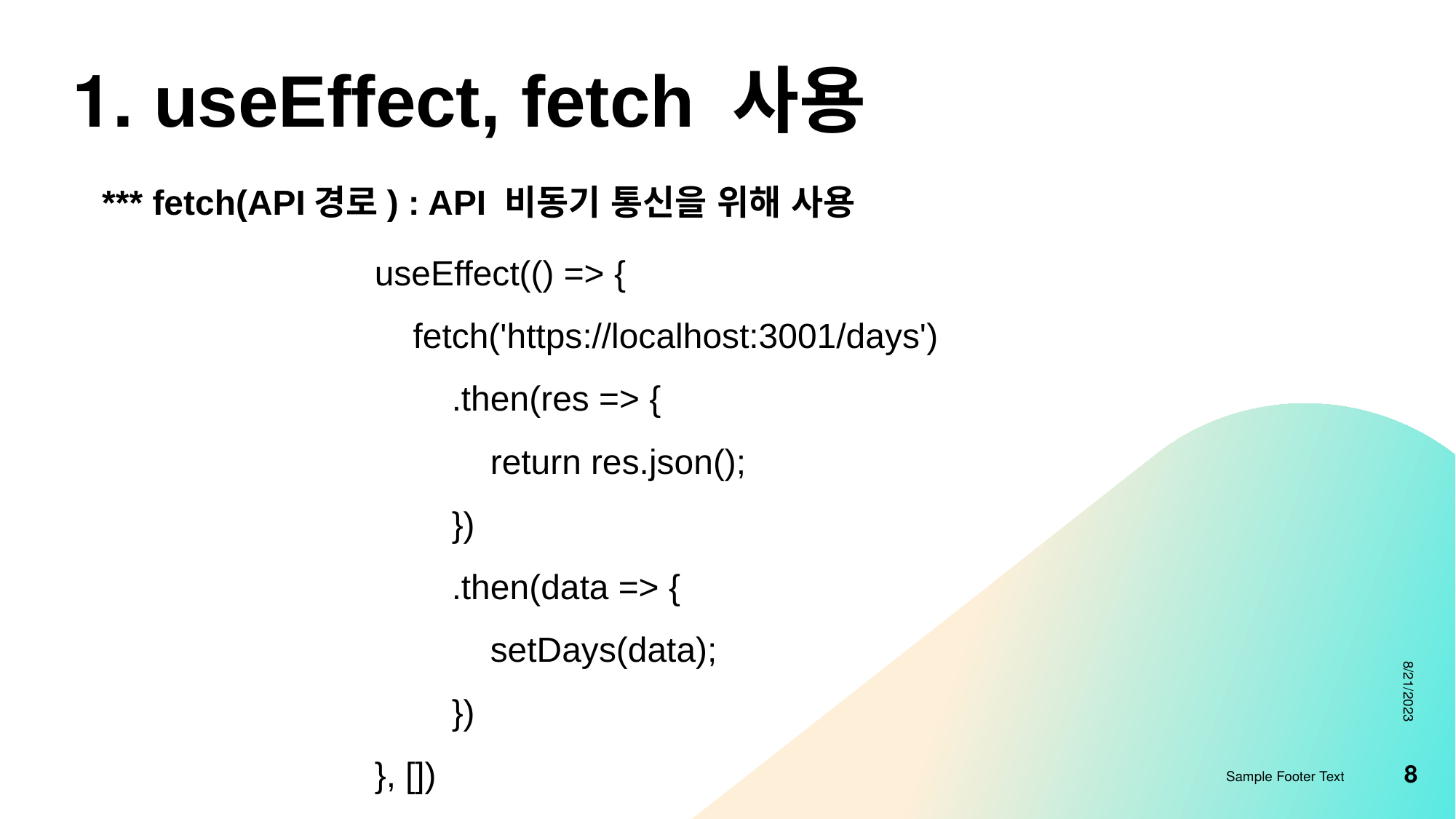

# 1. useEffect, fetch 사용
*** fetch(API경로) : API 비동기 통신을 위해 사용
useEffect(() => {
    fetch('https://localhost:3001/days')
        .then(res => {
            return res.json();
        })
        .then(data => {
            setDays(data);
        })
}, [])
8/21/2023
Sample Footer Text
8